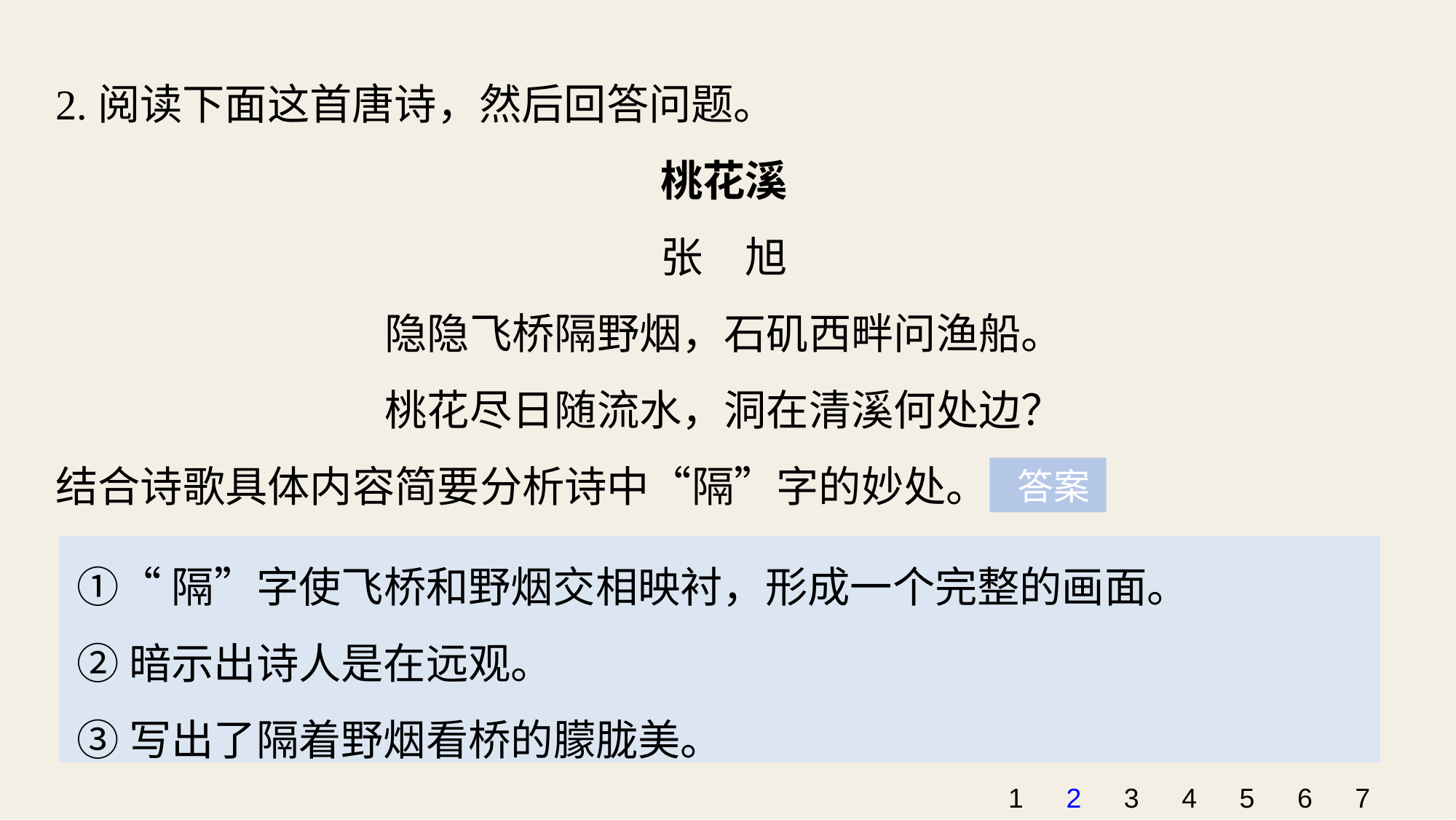

2.阅读下面这首唐诗，然后回答问题。
桃花溪
张　旭
隐隐飞桥隔野烟，石矶西畔问渔船。
桃花尽日随流水，洞在清溪何处边？
结合诗歌具体内容简要分析诗中“隔”字的妙处。
 答案
①“隔”字使飞桥和野烟交相映衬，形成一个完整的画面。
②暗示出诗人是在远观。
③写出了隔着野烟看桥的朦胧美。

1
2
3
4
5
6
7